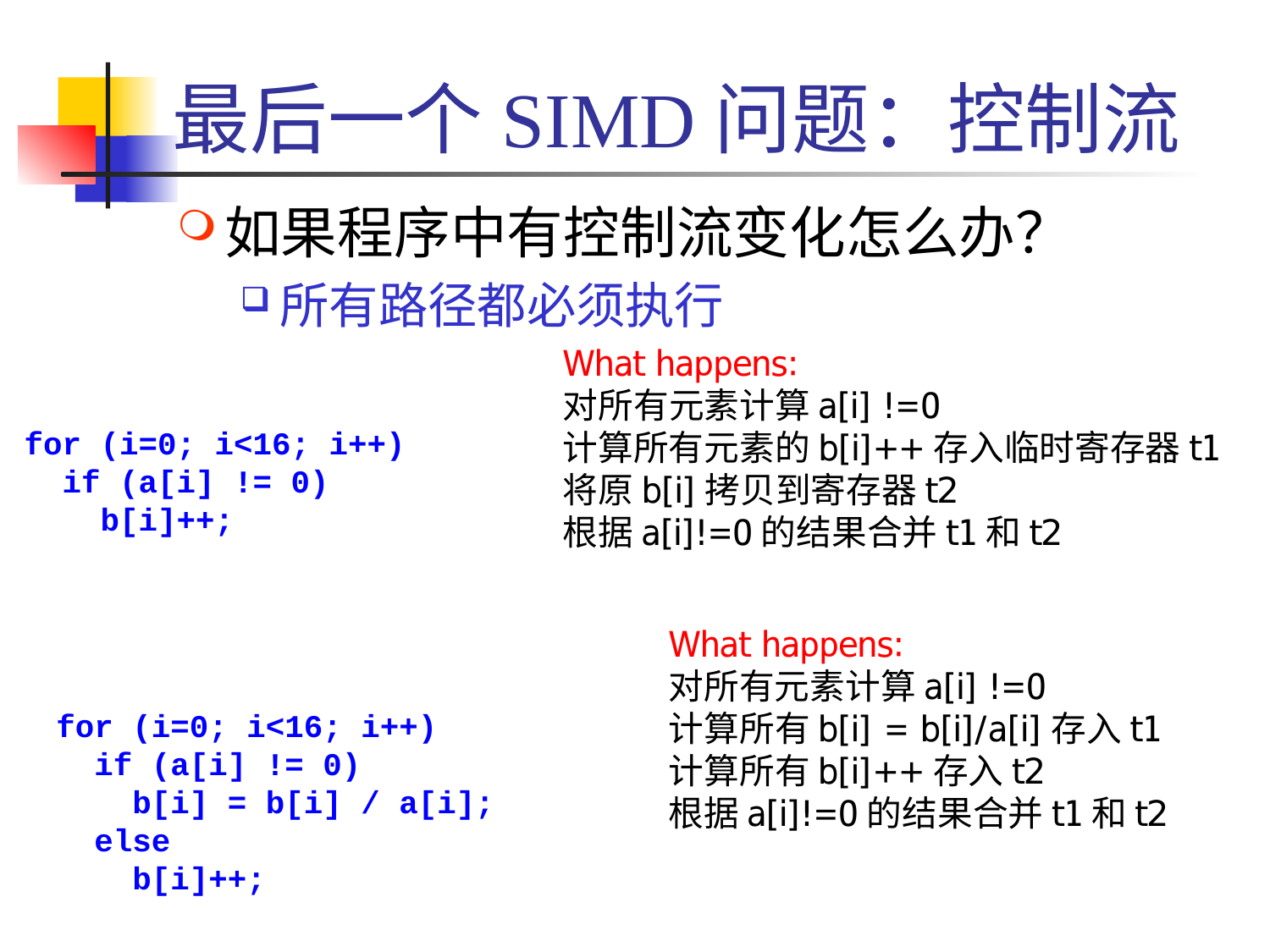

# 最后一个SIMD问题：控制流
如果程序中有控制流变化怎么办？
所有路径都必须执行
What happens:
对所有元素计算a[i] !=0
计算所有元素的b[i]++存入临时寄存器t1
将原b[i]拷贝到寄存器t2
根据a[i]!=0的结果合并t1和t2
for (i=0; i<16; i++)
  if (a[i] != 0)
    b[i]++;
What happens:
对所有元素计算a[i] !=0
计算所有b[i] = b[i]/a[i]存入t1
计算所有b[i]++存入t2
根据a[i]!=0的结果合并t1和t2
for (i=0; i<16; i++)
  if (a[i] != 0)
    b[i] = b[i] / a[i];
  else
    b[i]++;